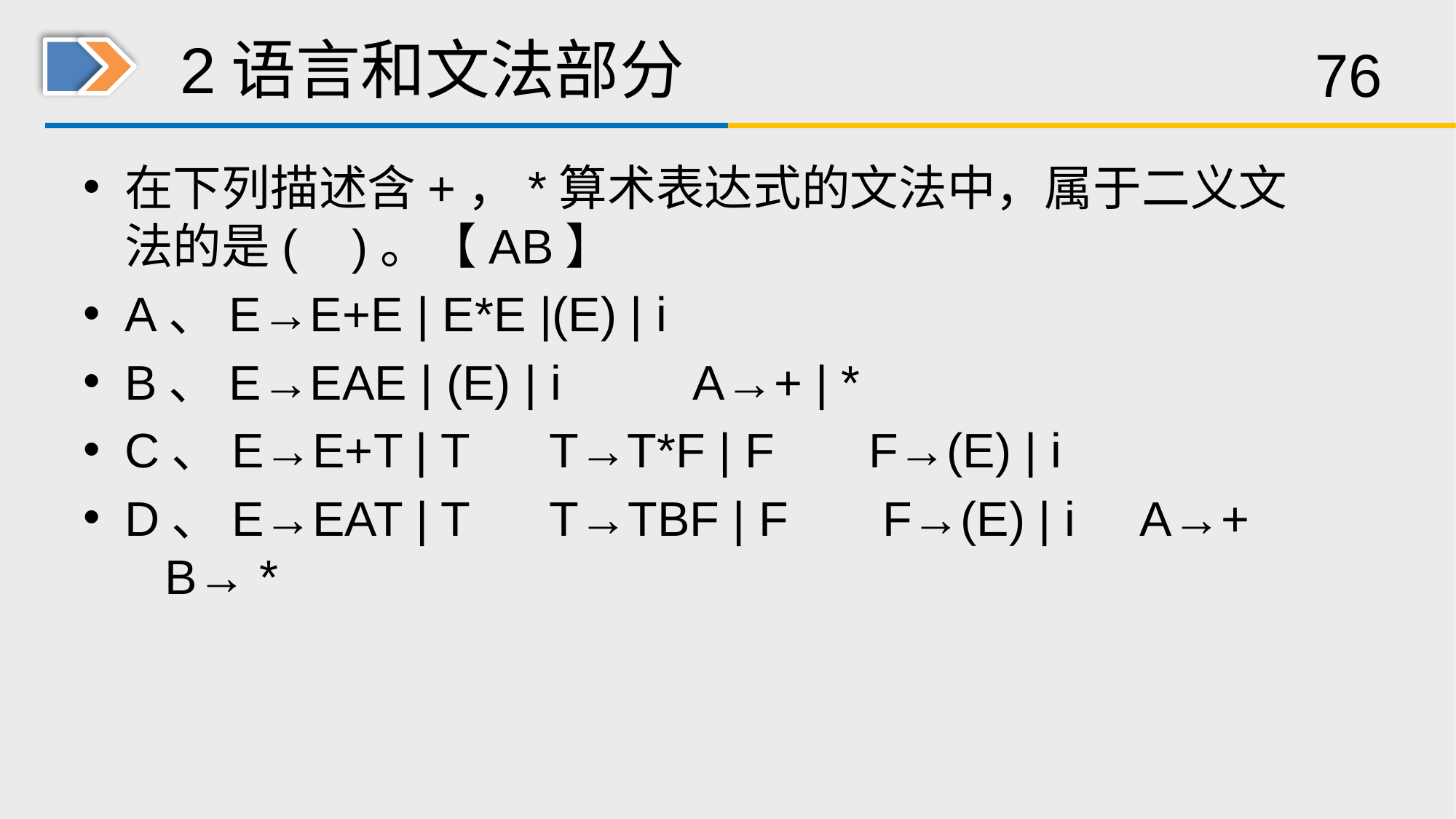

# 2语言和文法部分
76
在下列描述含+，*算术表达式的文法中，属于二义文法的是(    )。【AB】
A、E→E+E | E*E |(E) | i
B、E→EAE | (E) | i          A→+ | *
C、E→E+T | T      T→T*F | F       F→(E) | i
D、E→EAT | T      T→TBF | F       F→(E) | i     A→+       B→ *